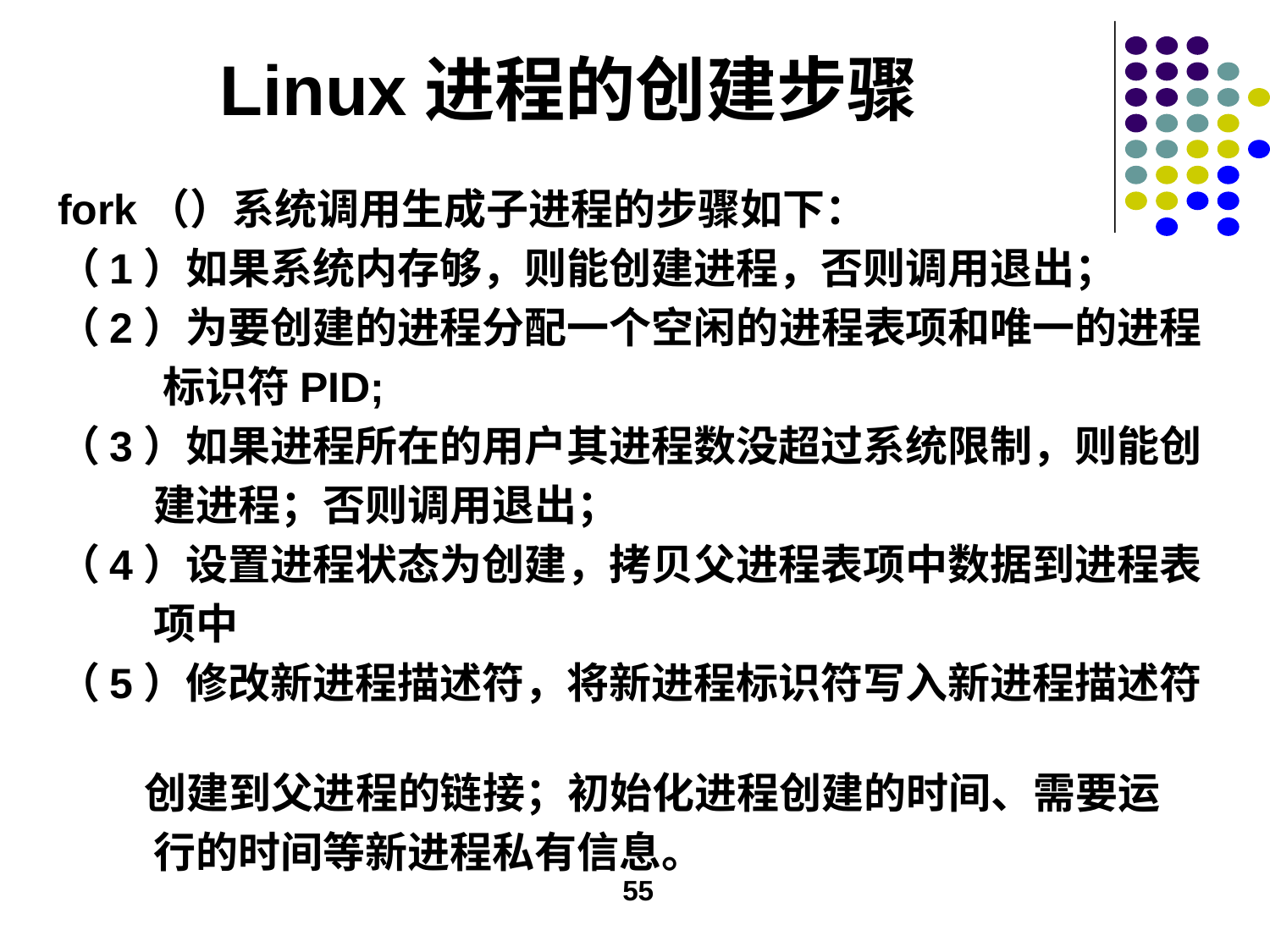

# Linux进程的创建步骤
fork（）系统调用生成子进程的步骤如下：
（1）如果系统内存够，则能创建进程，否则调用退出；
（2）为要创建的进程分配一个空闲的进程表项和唯一的进程
          标识符PID;
（3）如果进程所在的用户其进程数没超过系统限制，则能创
         建进程；否则调用退出；
（4）设置进程状态为创建，拷贝父进程表项中数据到进程表
         项中
（5）修改新进程描述符，将新进程标识符写入新进程描述符
        创建到父进程的链接；初始化进程创建的时间、需要运
         行的时间等新进程私有信息。

55